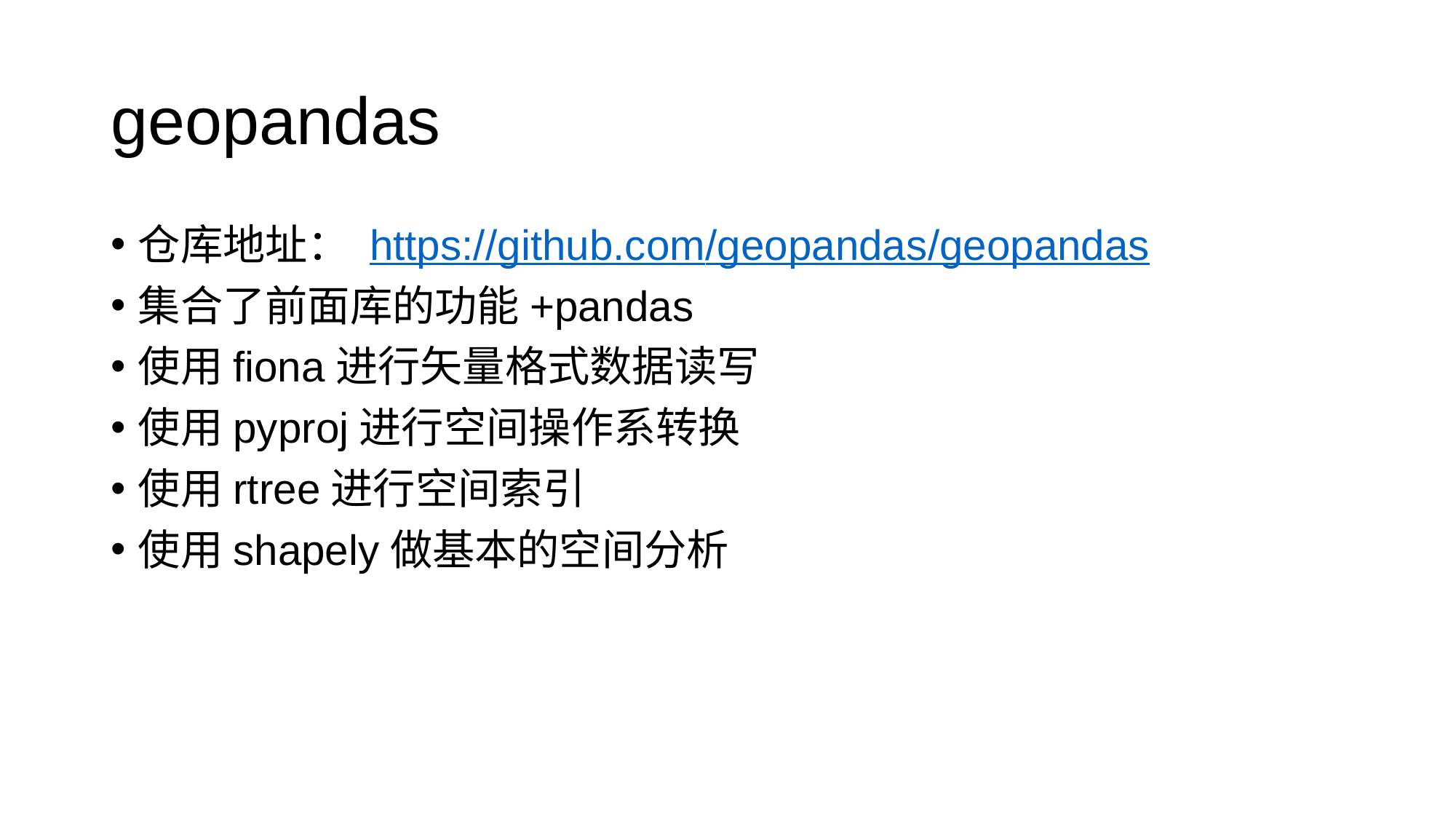

# geopandas
仓库地址： https://github.com/geopandas/geopandas
集合了前面库的功能+pandas
使用fiona进行矢量格式数据读写
使用pyproj进行空间操作系转换
使用rtree进行空间索引
使用shapely做基本的空间分析